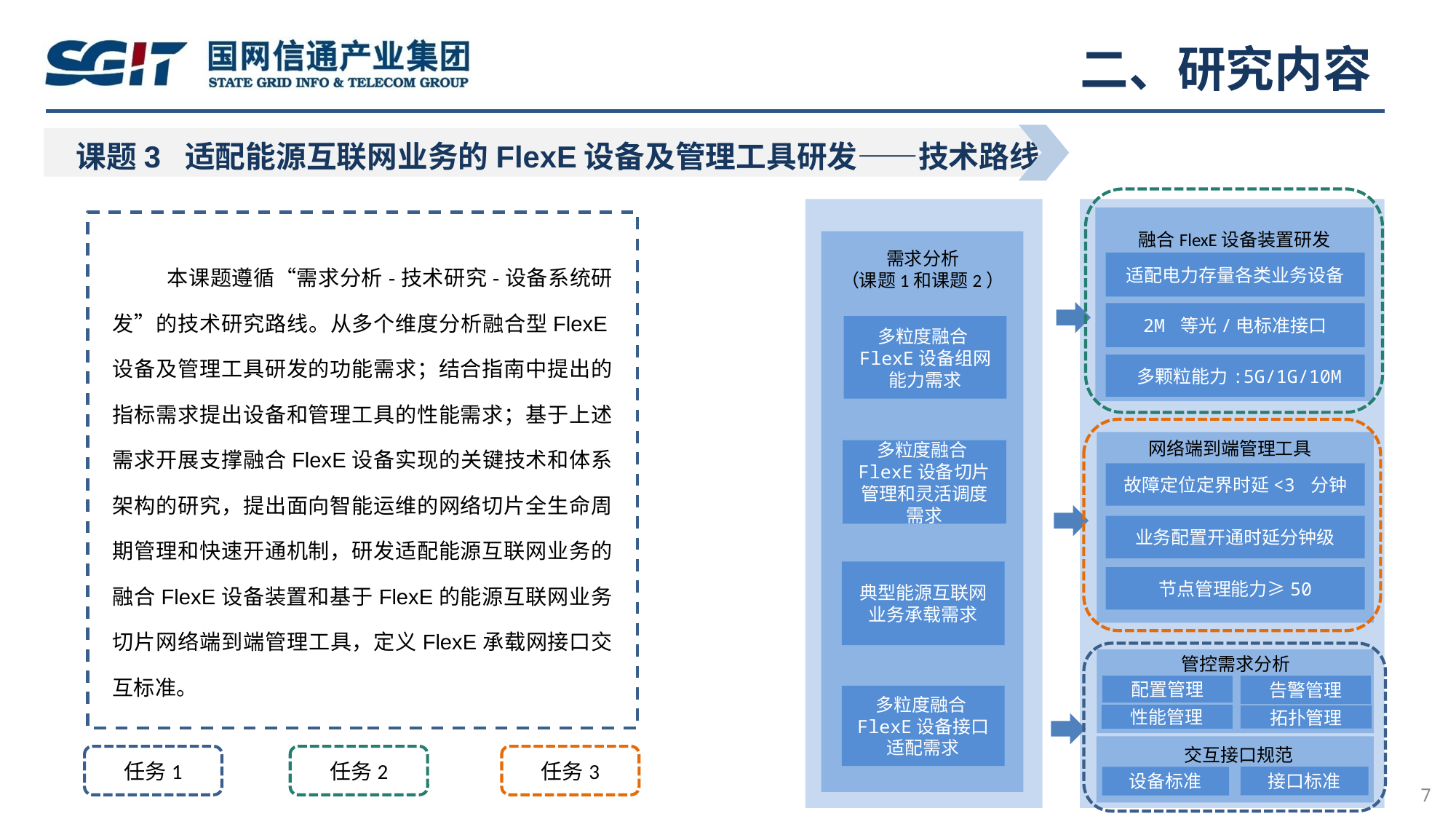

# 二、研究内容

课题3  适配能源互联网业务的FlexE设备及管理工具研发——技术路线

融合FlexE设备装置研发

本课题遵循“需求分析-技术研究-设备系统研发”的技术研究路线。从多个维度分析融合型FlexE设备及管理工具研发的功能需求；结合指南中提出的指标需求提出设备和管理工具的性能需求；基于上述需求开展支撑融合FlexE设备实现的关键技术和体系架构的研究，提出面向智能运维的网络切片全生命周期管理和快速开通机制，研发适配能源互联网业务的融合FlexE设备装置和基于FlexE的能源互联网业务切片网络端到端管理工具，定义FlexE承载网接口交互标准。
需求分析
（课题1和课题2）
适配电力存量各类业务设备

2M 等光/电标准接口
多粒度融合FlexE设备组网能力需求
 多颗粒能力:5G/1G/10M

网络端到端管理工具

多粒度融合FlexE设备切片管理和灵活调度需求
故障定位定界时延<3 分钟

业务配置开通时延分钟级
典型能源互联网业务承载需求
节点管理能力≥50

管控需求分析

配置管理
告警管理
多粒度融合FlexE设备接口适配需求
性能管理
拓扑管理

交互接口规范
任务1
任务2
任务3
接口标准
设备标准
7